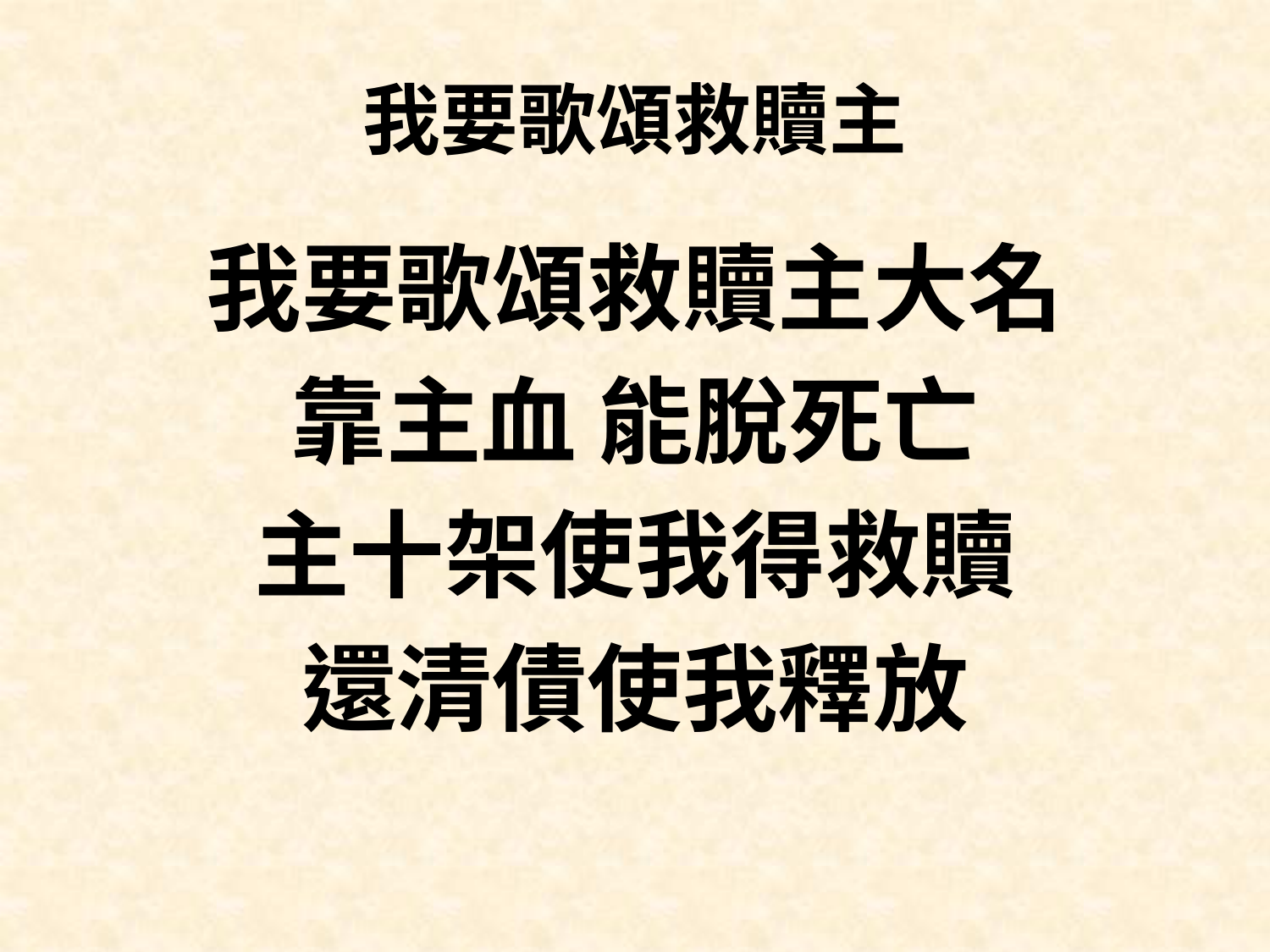

# 我要歌頌救贖主
我要歌頌救贖主大名
靠主血 能脫死亡
主十架使我得救贖
還清債使我釋放